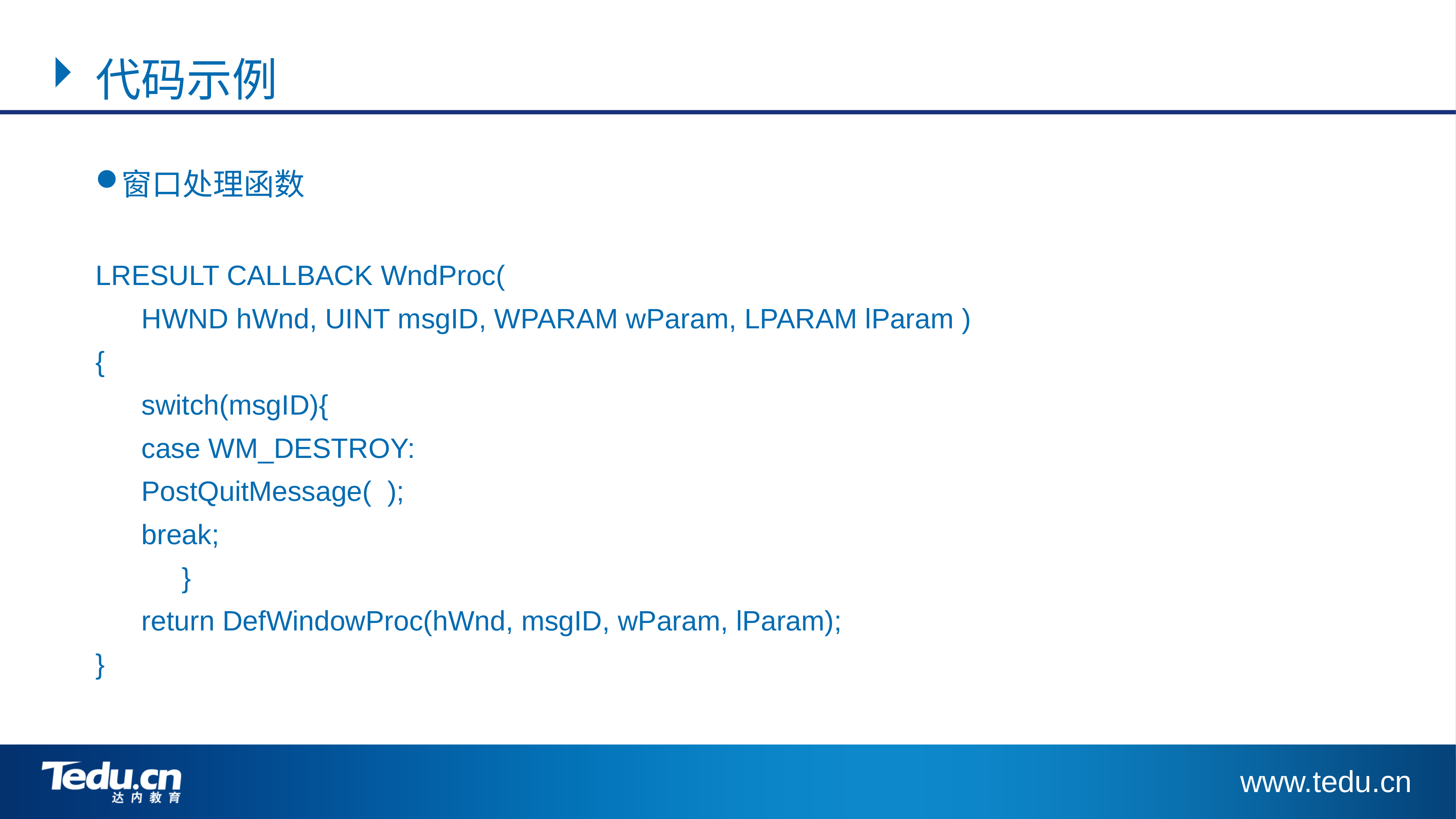

代码示例
窗口处理函数

LRESULT CALLBACK WndProc(
	HWND hWnd, UINT msgID, WPARAM wParam, LPARAM lParam )
{
	switch(msgID){
	case WM_DESTROY:
		PostQuitMessage(  );
	break;
           }
	return DefWindowProc(hWnd, msgID, wParam, lParam);
}